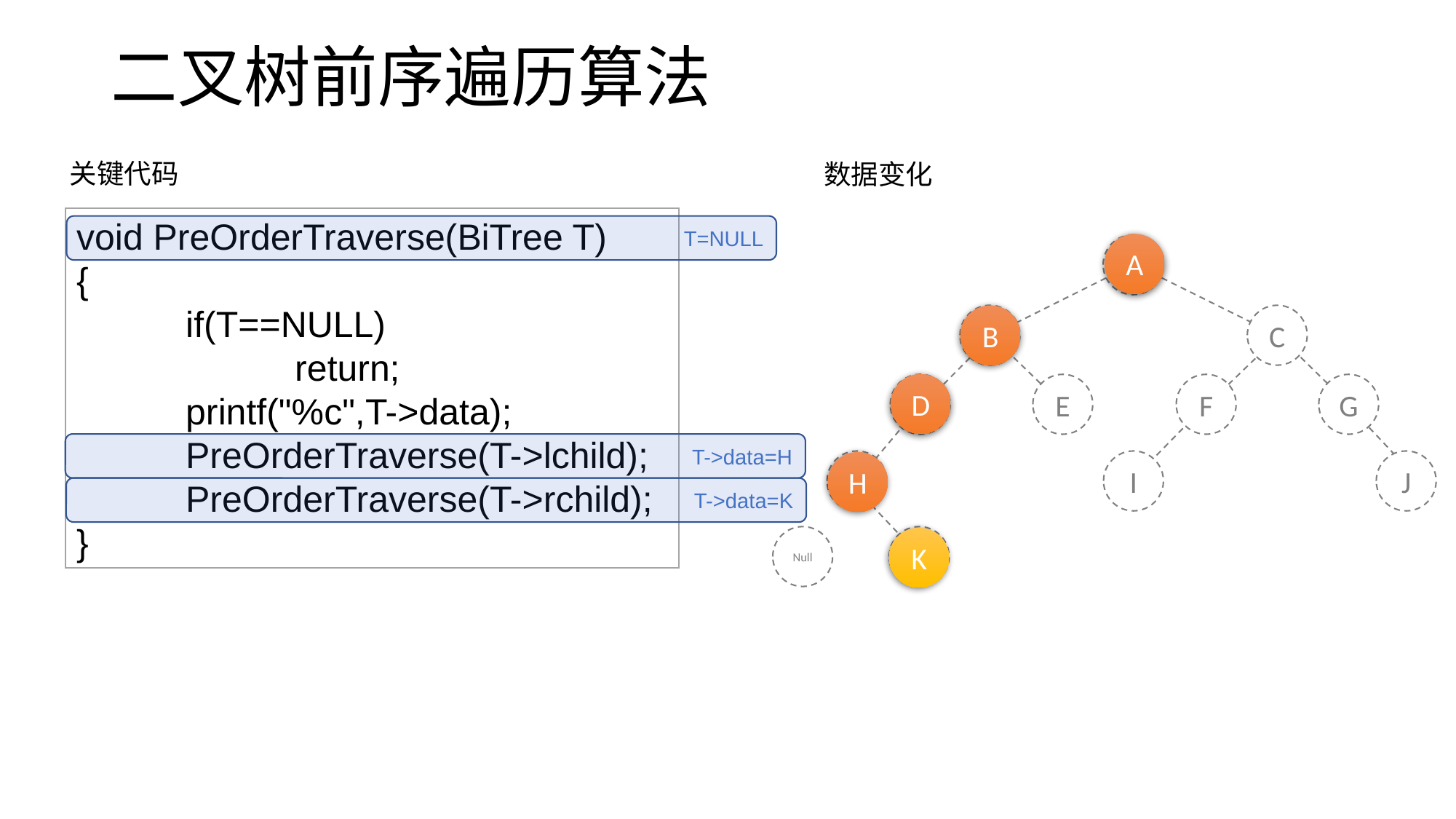

# 二叉树前序遍历算法
关键代码
数据变化
void PreOrderTraverse(BiTree T)
{
	if(T==NULL)
		return;
	printf("%c",T->data);
	PreOrderTraverse(T->lchild);
	PreOrderTraverse(T->rchild);
}
T=NULL
A
A
B
C
B
D
D
E
F
G
T->data=H
H
I
J
H
T->data=K
Null
K
K